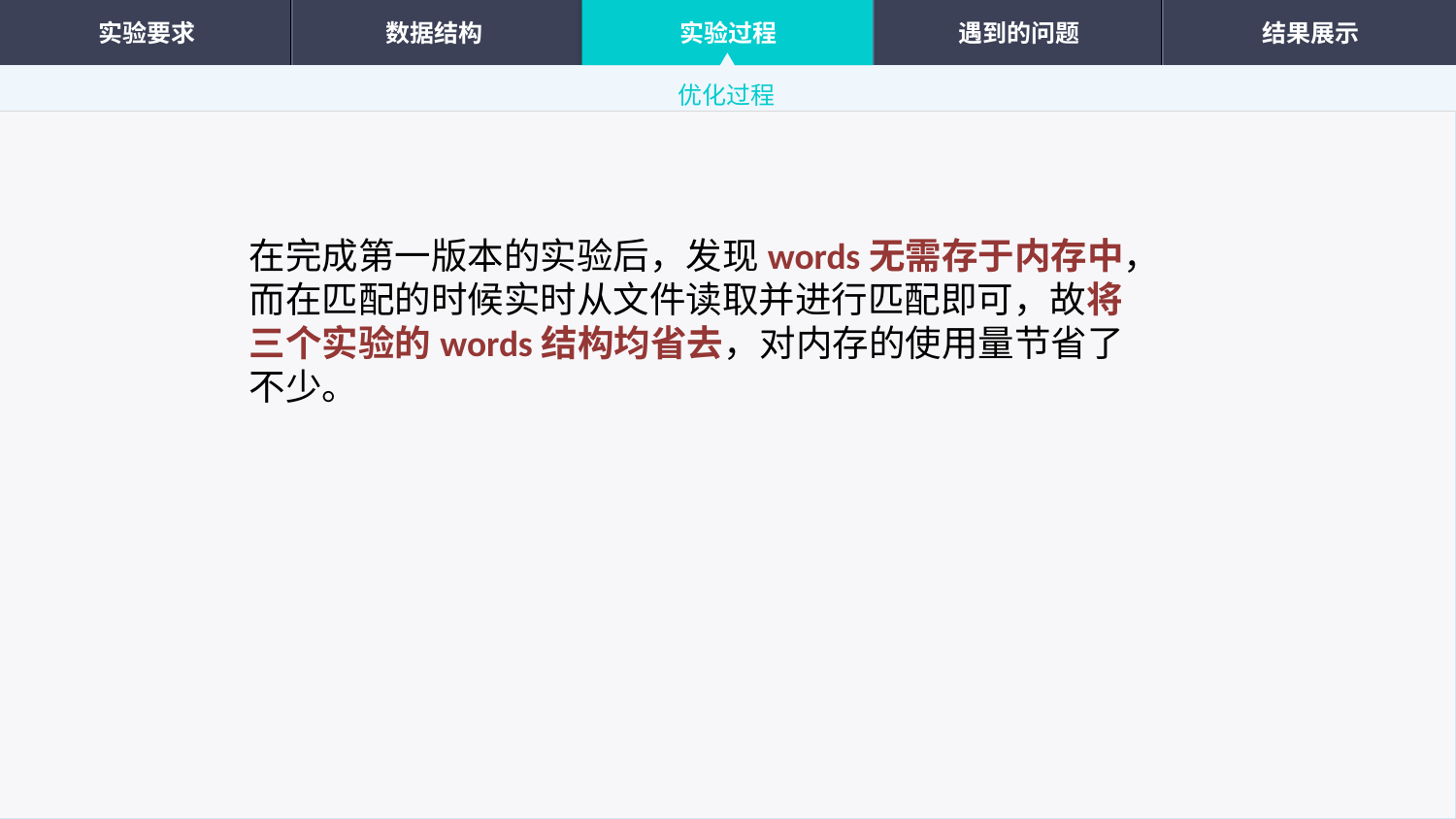

实验要求
数据结构
实验过程
遇到的问题
结果展示
优化过程
在完成第一版本的实验后，发现words无需存于内存中，而在匹配的时候实时从文件读取并进行匹配即可，故将三个实验的words结构均省去，对内存的使用量节省了不少。